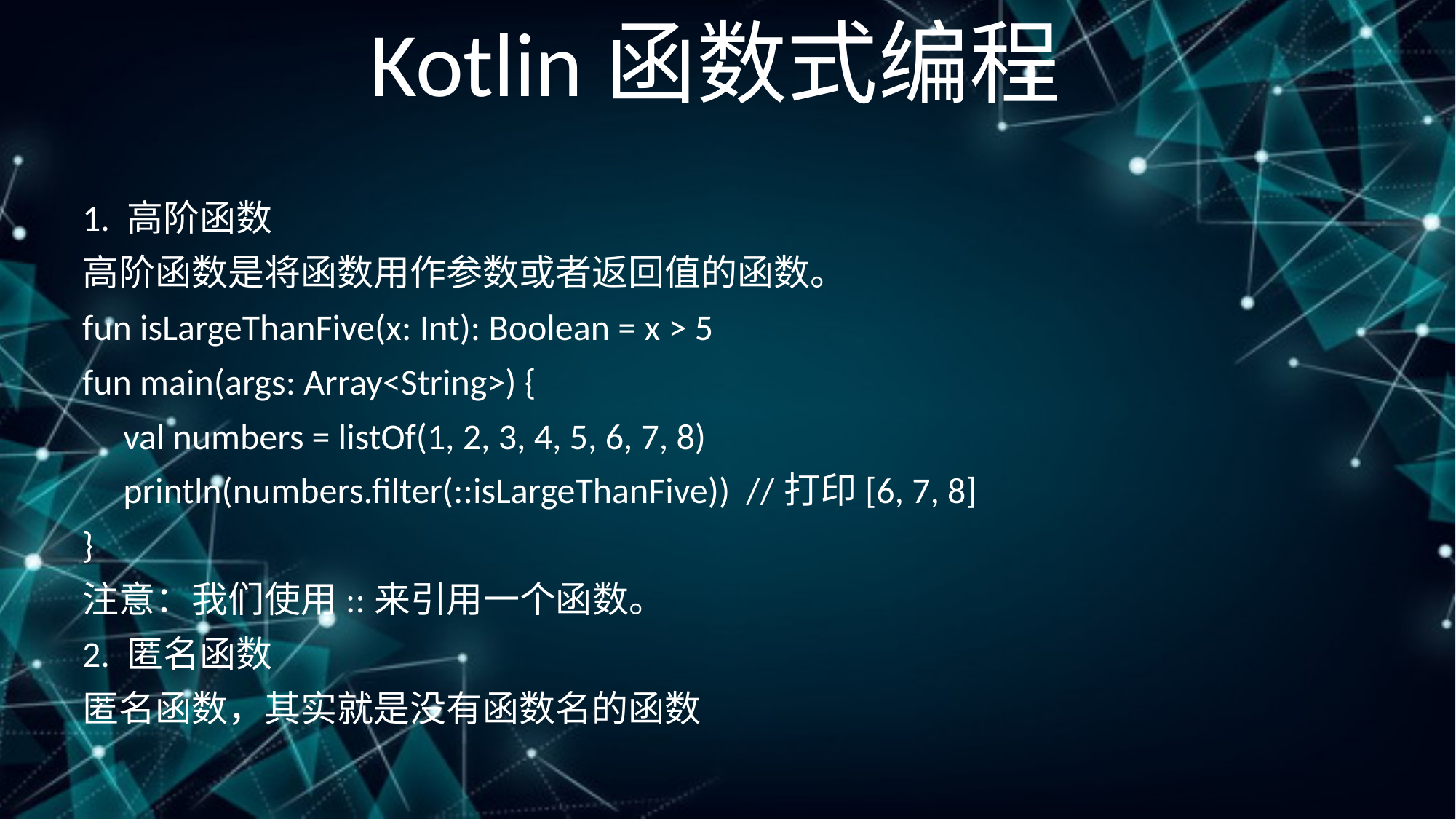

# Kotlin函数式编程

1. 高阶函数
高阶函数是将函数用作参数或者返回值的函数。
fun isLargeThanFive(x: Int): Boolean = x > 5
fun main(args: Array<String>) {
     val numbers = listOf(1, 2, 3, 4, 5, 6, 7, 8)
     println(numbers.filter(::isLargeThanFive))  //打印[6, 7, 8]
}
注意：我们使用::来引用一个函数。
2. 匿名函数
匿名函数，其实就是没有函数名的函数